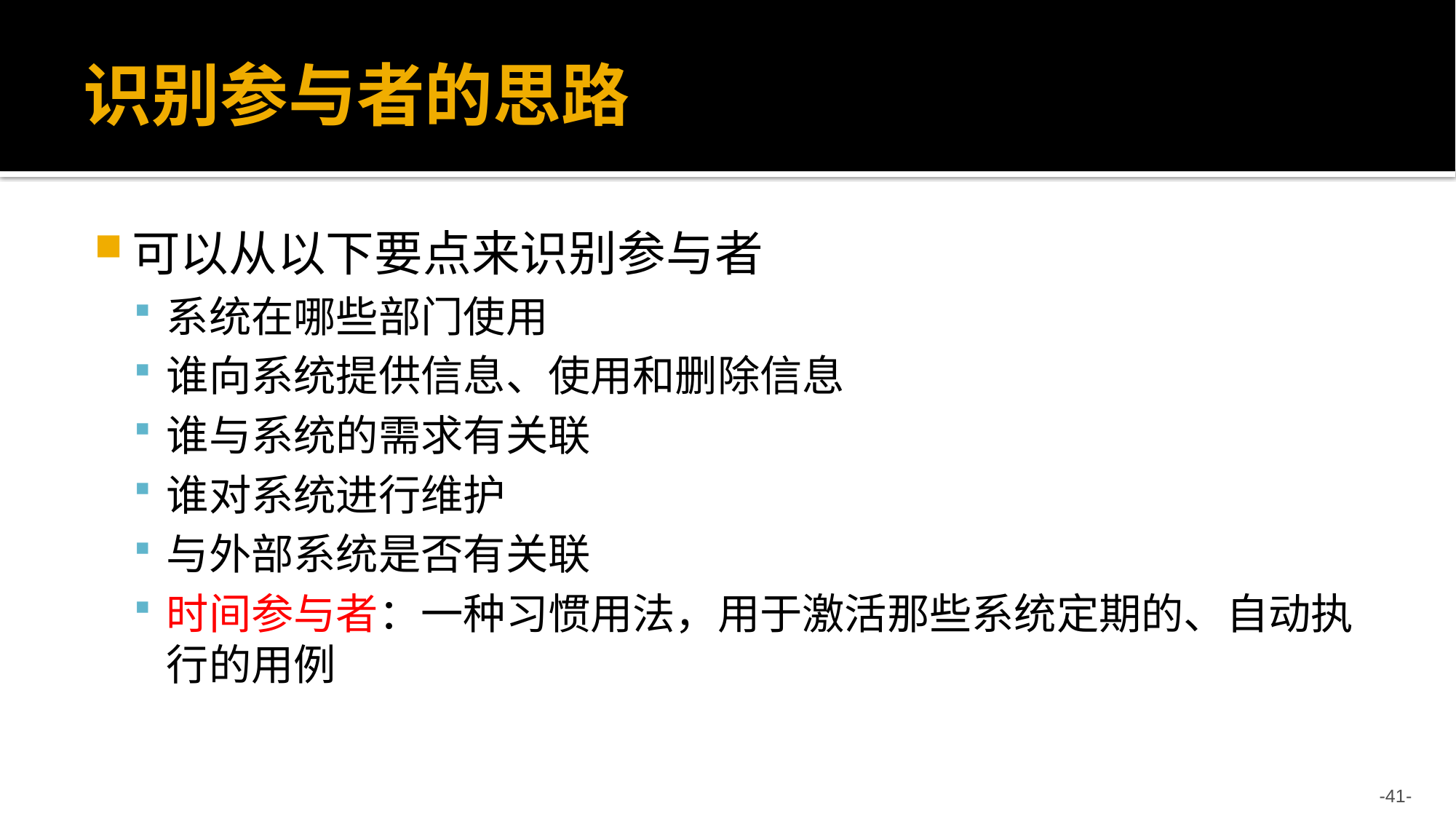

# 识别参与者的思路
可以从以下要点来识别参与者
系统在哪些部门使用
谁向系统提供信息、使用和删除信息
谁与系统的需求有关联
谁对系统进行维护
与外部系统是否有关联
时间参与者：一种习惯用法，用于激活那些系统定期的、自动执行的用例
-41-